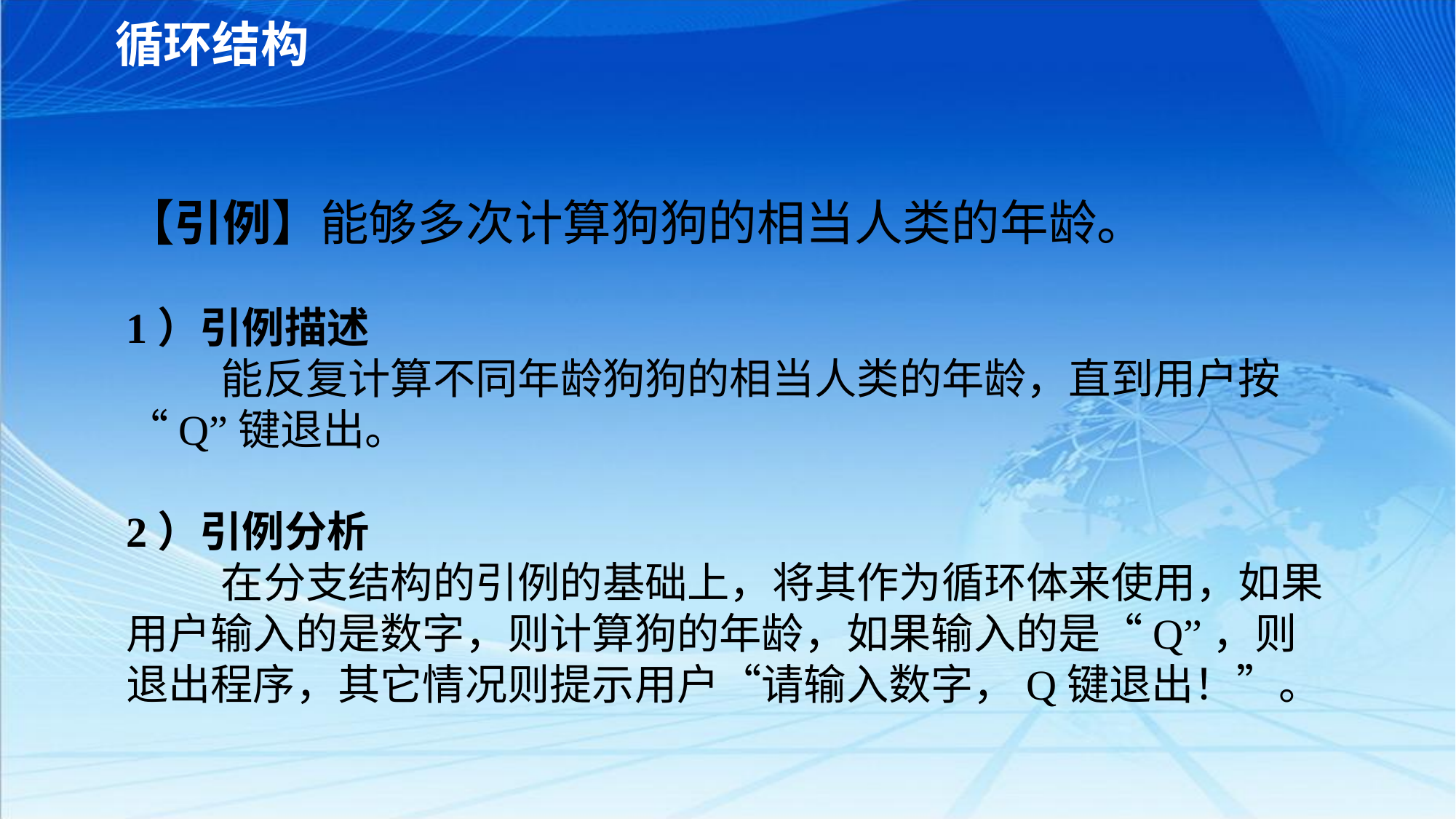

循环结构
【引例】能够多次计算狗狗的相当人类的年龄。

1）引例描述
         能反复计算不同年龄狗狗的相当人类的年龄，直到用户按“Q”键退出。

2）引例分析
         在分支结构的引例的基础上，将其作为循环体来使用，如果用户输入的是数字，则计算狗的年龄，如果输入的是“Q”，则退出程序，其它情况则提示用户“请输入数字，Q键退出！”。